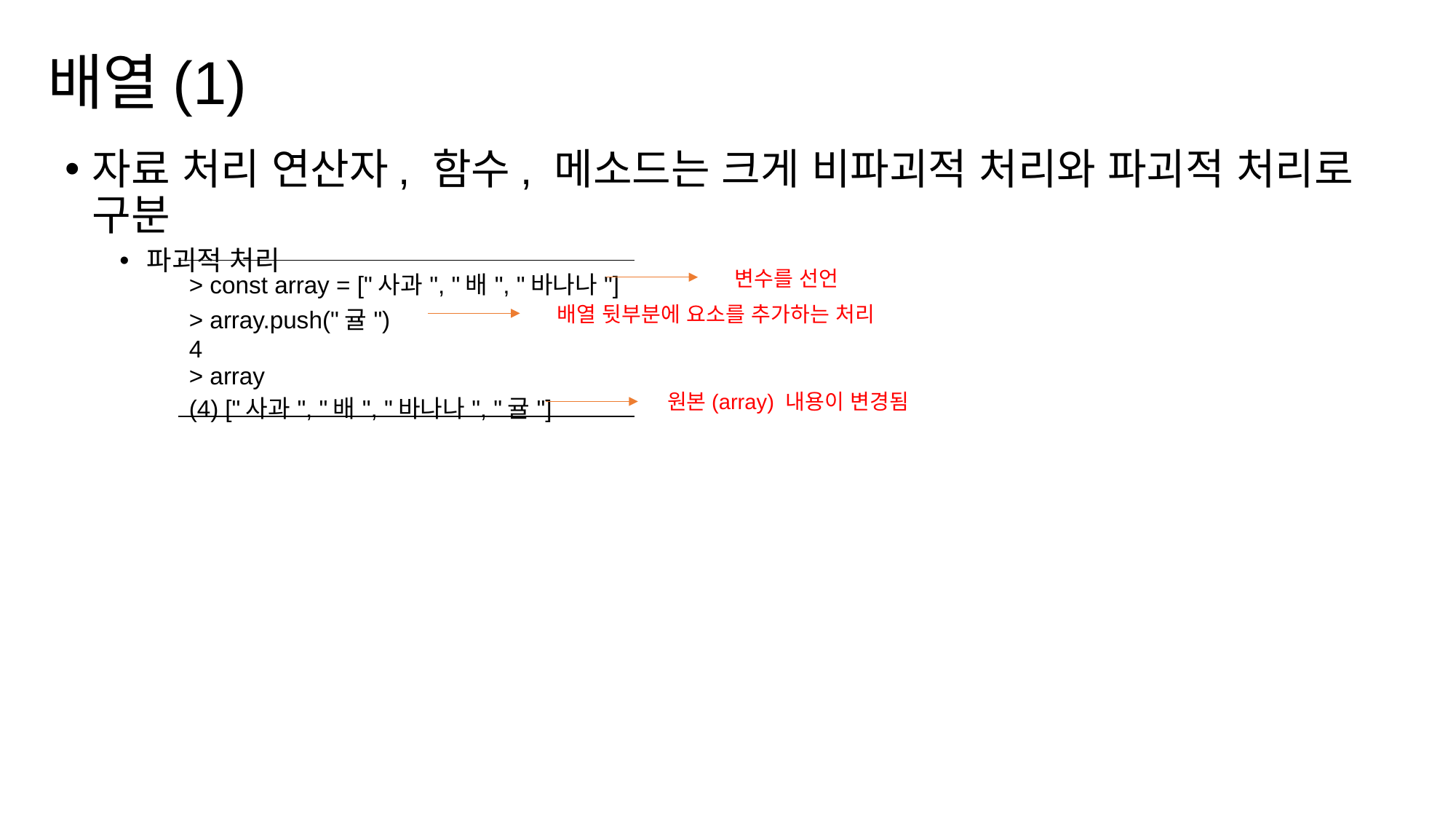

배열(1)
자료 처리 연산자, 함수, 메소드는 크게 비파괴적 처리와 파괴적 처리로 구분
파괴적 처리
| > const array = ["사과", "배", "바나나"] > array.push("귤") 4 > array (4) ["사과", "배", "바나나", "귤"] |
| --- |
변수를 선언
배열 뒷부분에 요소를 추가하는 처리
원본(array) 내용이 변경됨